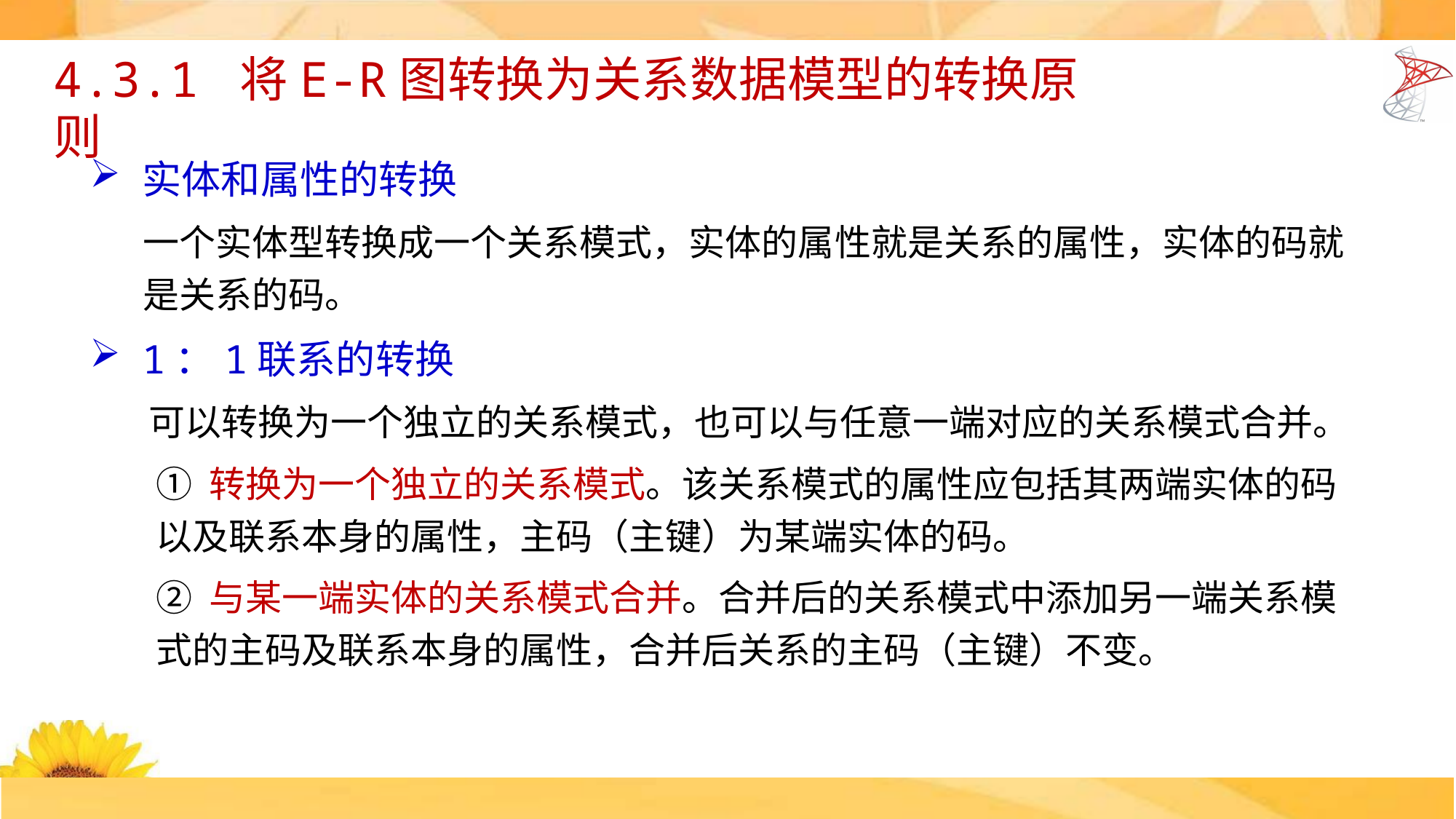

4.3.1 将E-R图转换为关系数据模型的转换原则
实体和属性的转换
一个实体型转换成一个关系模式，实体的属性就是关系的属性，实体的码就是关系的码。
1：1联系的转换
可以转换为一个独立的关系模式，也可以与任意一端对应的关系模式合并。
① 转换为一个独立的关系模式。该关系模式的属性应包括其两端实体的码以及联系本身的属性，主码（主键）为某端实体的码。
② 与某一端实体的关系模式合并。合并后的关系模式中添加另一端关系模式的主码及联系本身的属性，合并后关系的主码（主键）不变。